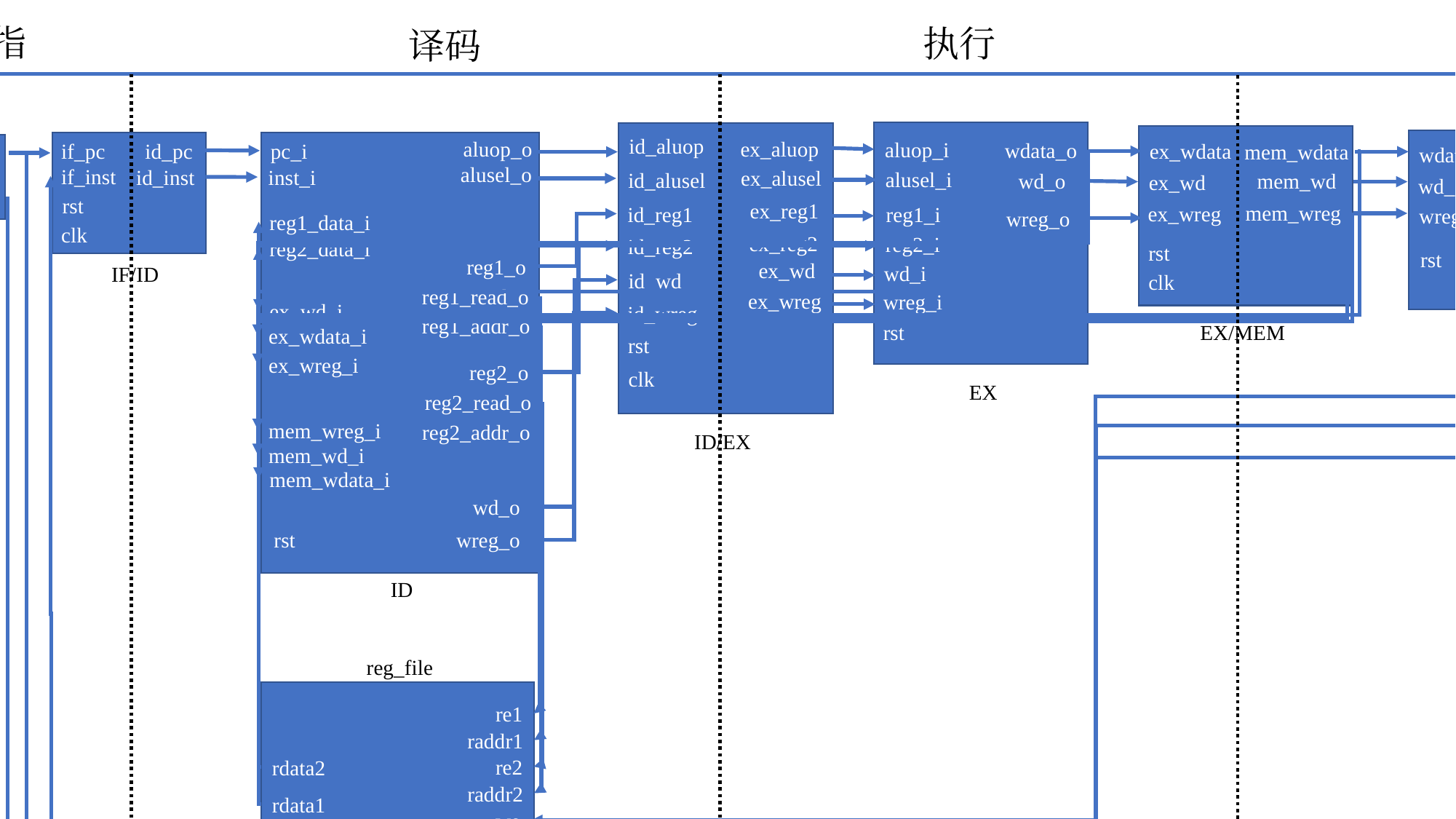

回写
访存
取指
执行
译码

id_aluop
ex_aluop
aluop_o

aluop_i
wdata_o
if_pc
id_pc

ex_wdata
pc_i
mem_wdata

rst
pc
wdata_o
wdata_i
alusel_o
if_inst
id_inst
inst_i
ex_alusel
alusel_i
id_alusel
mem_wd
wd_o
ex_wd
wd_i
wd_o
clk
ce
rst
ex_reg1
mem_wreg
ex_wreg
id_reg1
reg1_i
wreg_i
wreg_o
wreg_o
reg1_data_i
clk
ex_reg2
reg2_i
id_reg2
reg2_data_i
rst
rst
reg1_o
ex_wd
wd_i
IF/ID
id_wd
clk
reg1_read_o
ex_wreg
wreg_i
ex_wd_i
id_wreg

reg1_addr_o
rst
EX/MEM
ex_wdata_i
MEM
rst
ex_wreg_i
reg2_o
clk

EX
mem_wdata
wb_wdata
reg2_read_o
wb_wd
mem_wd
mem_wreg_i
reg2_addr_o
ID/EX
mem_wd_i
mem_wreg
wb_wreg
mem_wdata_i
rst
wd_o

clk
rst
wreg_o
MEM/WB
ID
reg_file

re1
raddr1
re2
rdata2
raddr2
rdata1
we
waddr
wdata
rst
clk
指令存储器